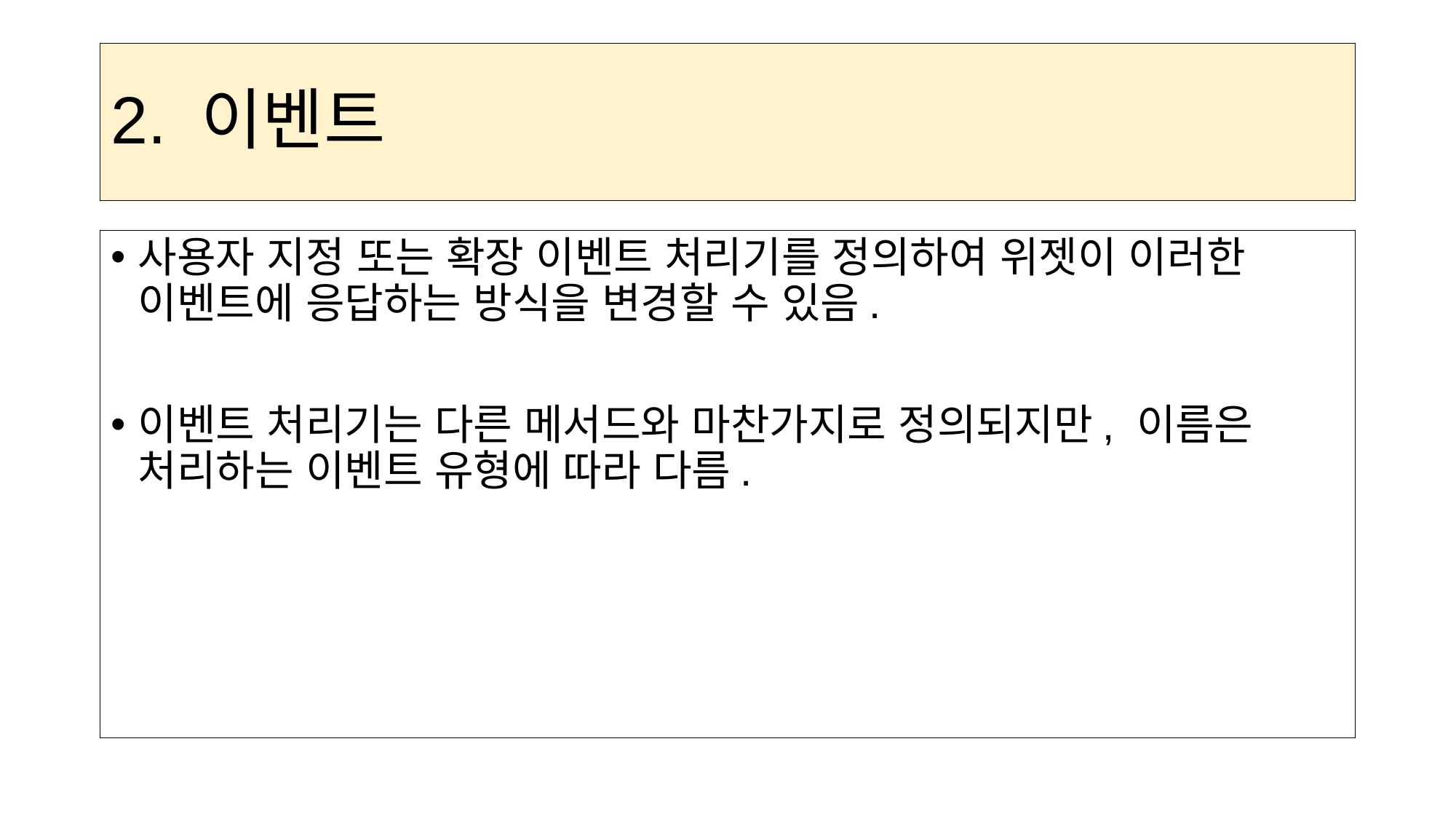

# 2. 이벤트
사용자 지정 또는 확장 이벤트 처리기를 정의하여 위젯이 이러한 이벤트에 응답하는 방식을 변경할 수 있음.

이벤트 처리기는 다른 메서드와 마찬가지로 정의되지만, 이름은 처리하는 이벤트 유형에 따라 다름.